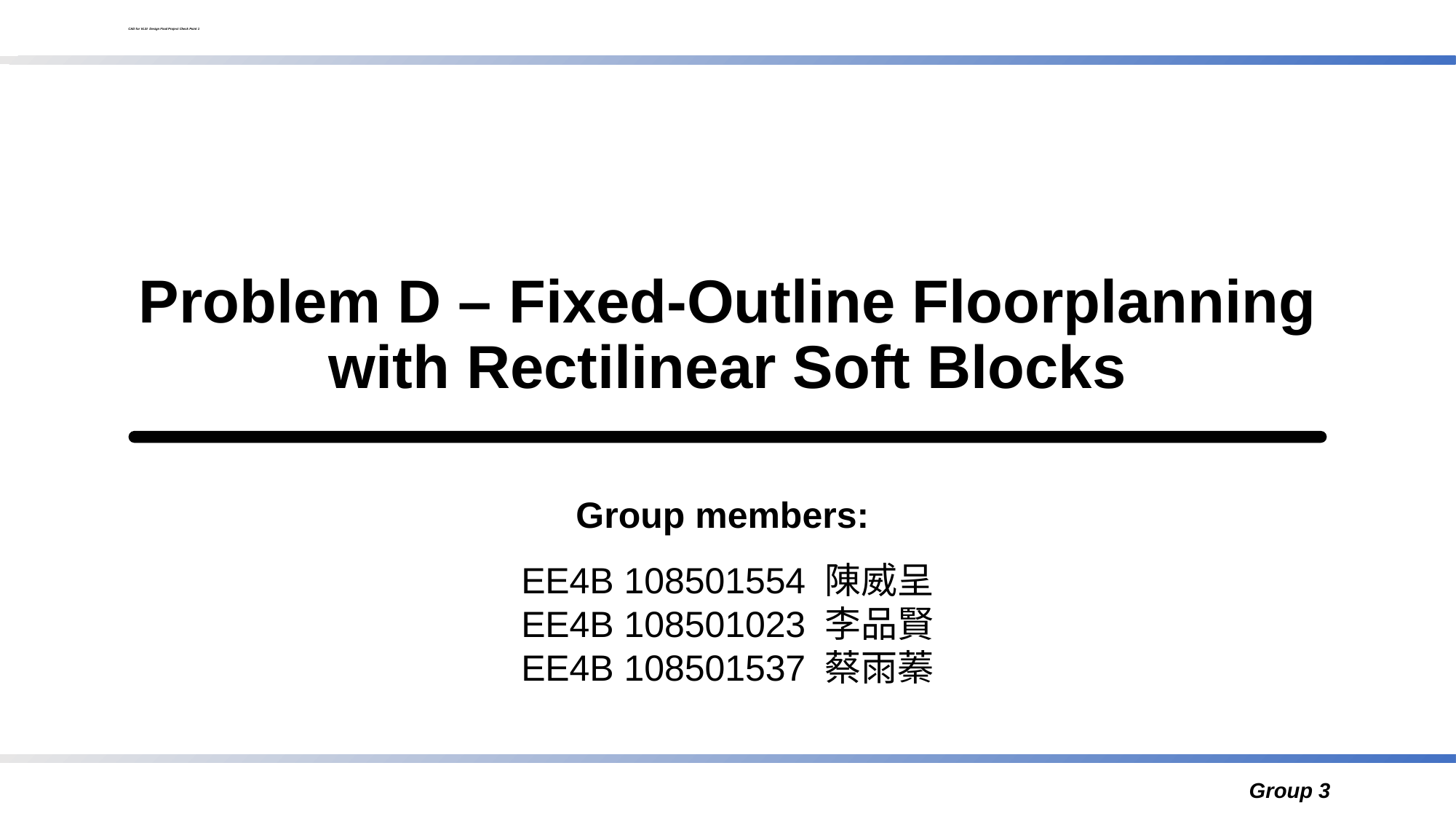

CAD for VLSI  Design Final Project Check Point 1
# Problem D – Fixed-Outline Floorplanning with Rectilinear Soft Blocks

Group members:
EE4B 108501554 陳威呈
EE4B 108501023 李品賢
EE4B 108501537 蔡雨蓁

Group 3